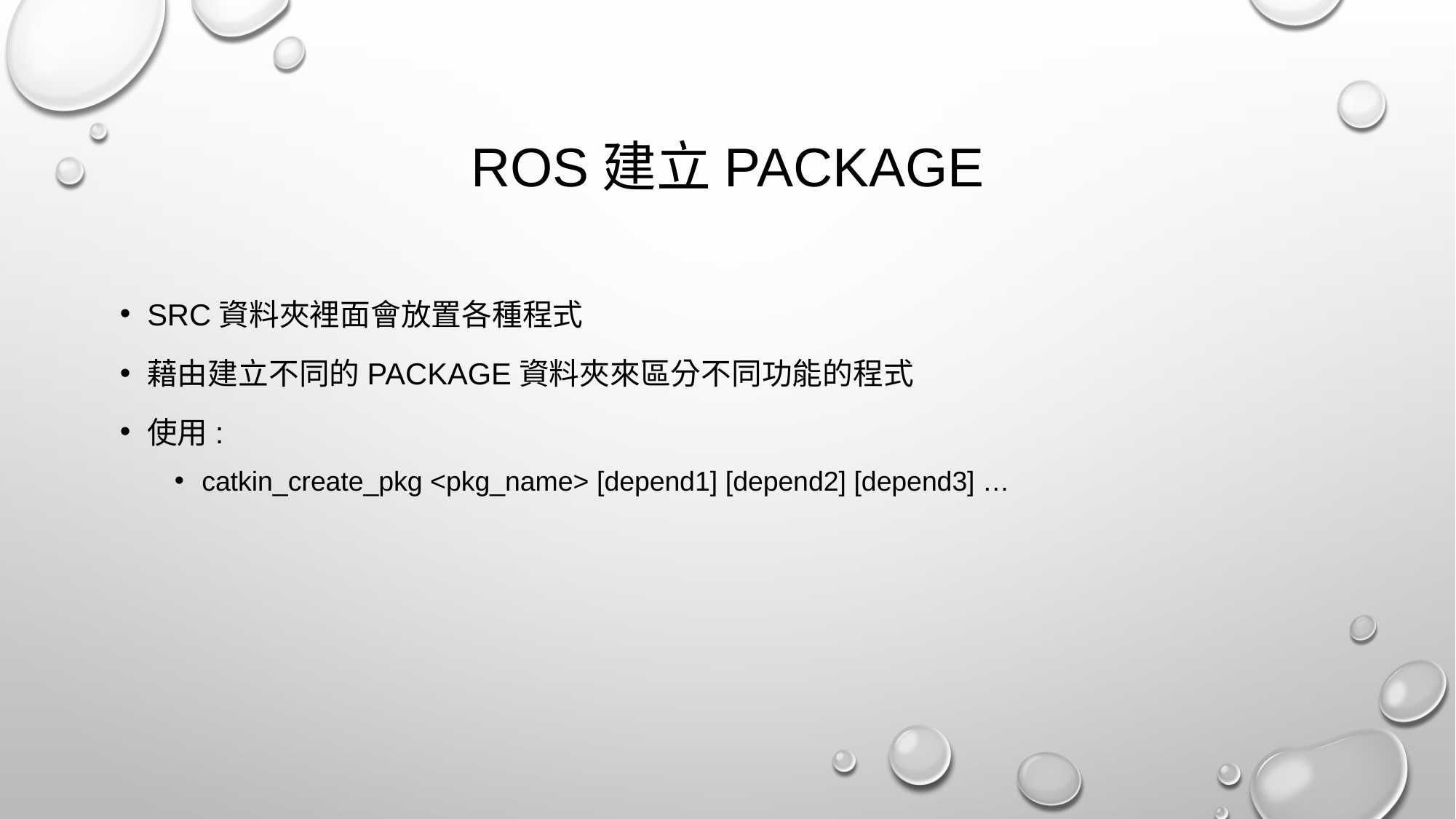

# ROS建立package
Src資料夾裡面會放置各種程式
藉由建立不同的package資料夾來區分不同功能的程式
使用:
catkin_create_pkg <pkg_name> [depend1] [depend2] [depend3] …